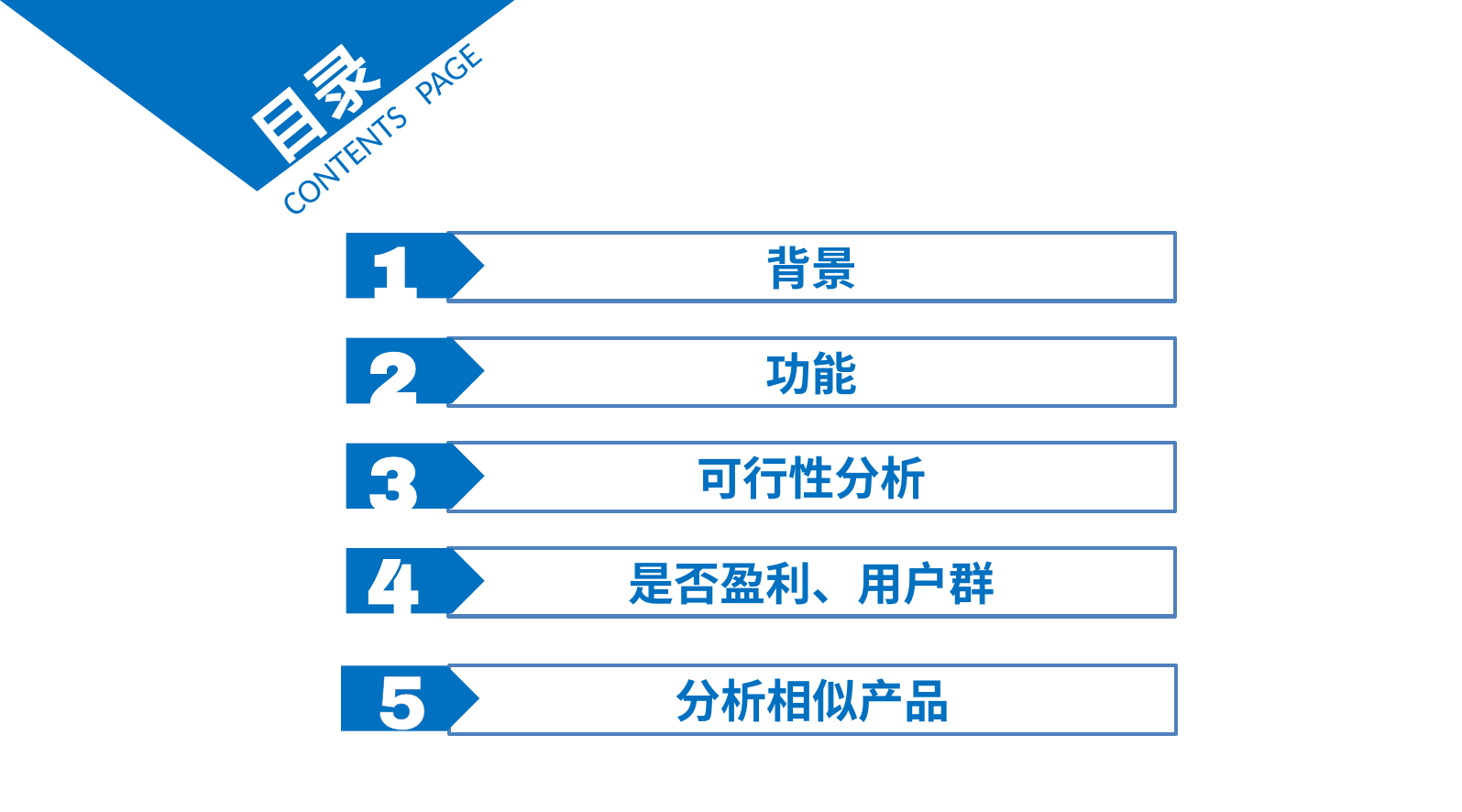

目录
CONTENTS   PAGE
1

背景
2

功能
3

可行性分析
4

是否盈利、用户群
5
分析相似产品